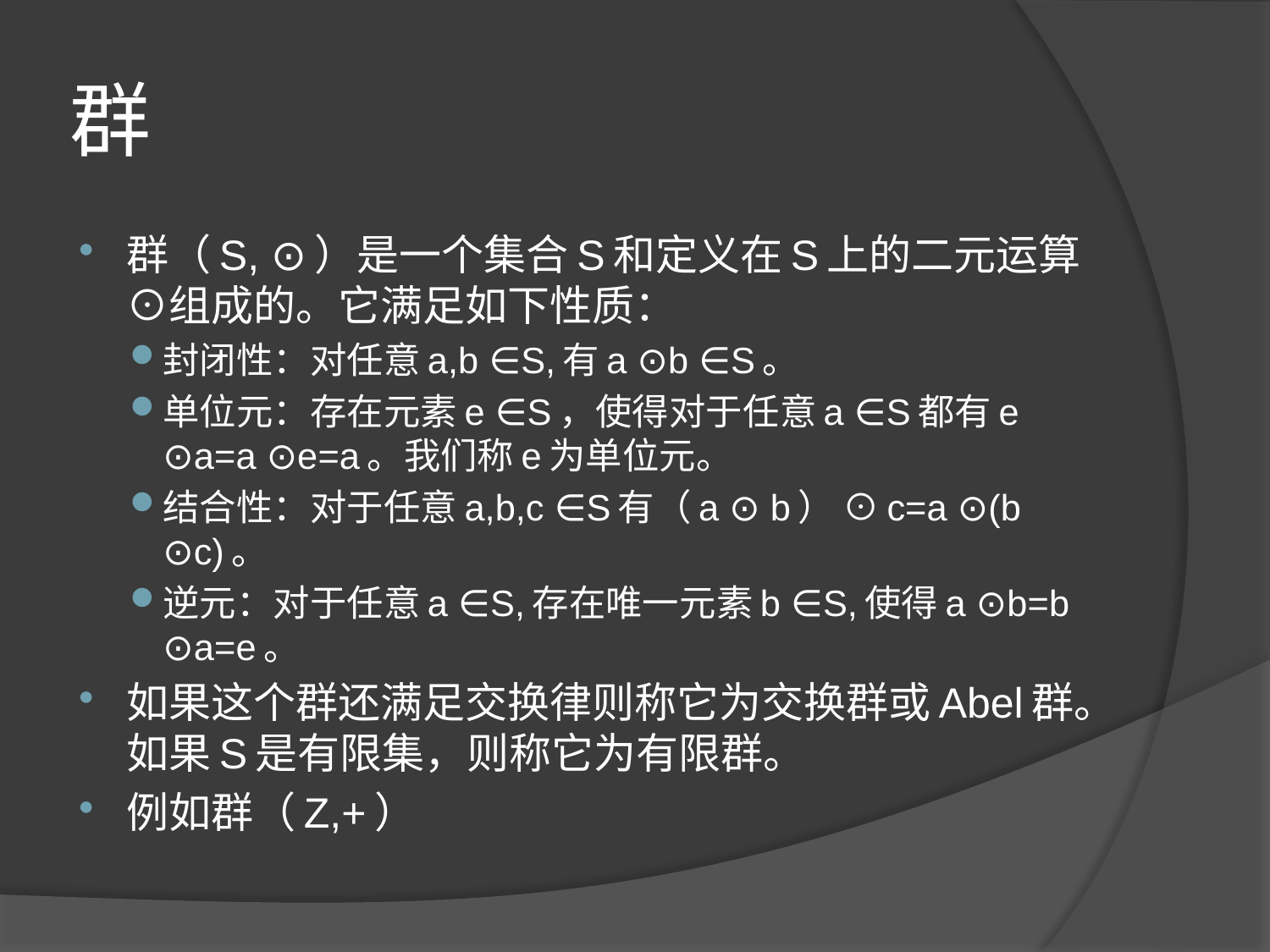

# 群
群（S, ⊙）是一个集合S和定义在S上的二元运算⊙组成的。它满足如下性质：
封闭性：对任意a,b ∈S,有a ⊙b ∈S。
单位元：存在元素e ∈S，使得对于任意a ∈S都有e ⊙a=a ⊙e=a。我们称e为单位元。
结合性：对于任意a,b,c ∈S有（a ⊙ b） ⊙c=a ⊙(b ⊙c)。
逆元：对于任意a ∈S,存在唯一元素b ∈S,使得a ⊙b=b ⊙a=e。
如果这个群还满足交换律则称它为交换群或Abel群。如果S是有限集，则称它为有限群。
例如群（Z,+）